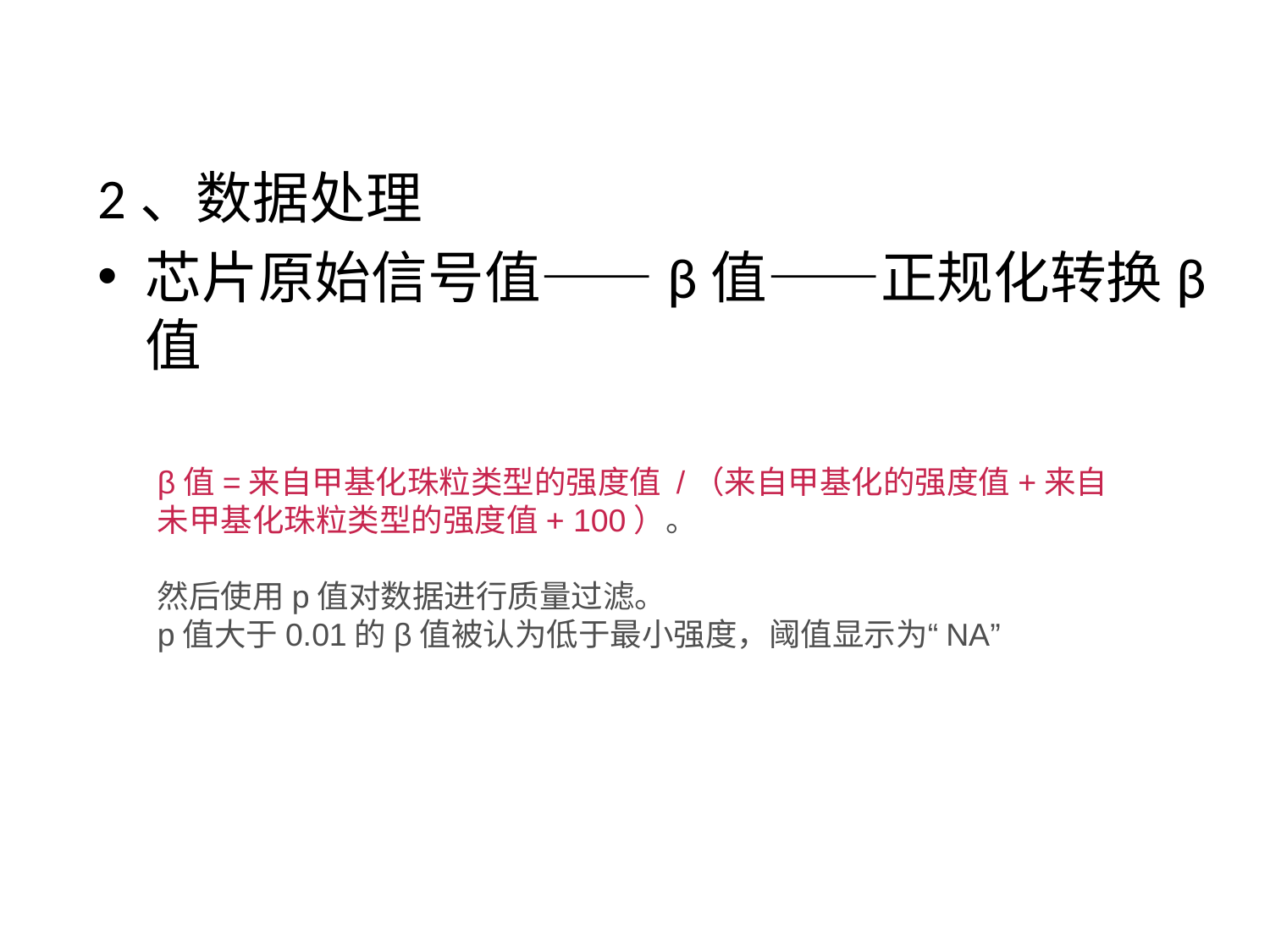

2、数据处理
芯片原始信号值——β值——正规化转换β值
β值=来自甲基化珠粒类型的强度值 /（来自甲基化的强度值+来自未甲基化珠粒类型的强度值+ 100）。
然后使用p值对数据进行质量过滤。 
p值大于0.01的β值被认为低于最小强度，阈值显示为“NA”